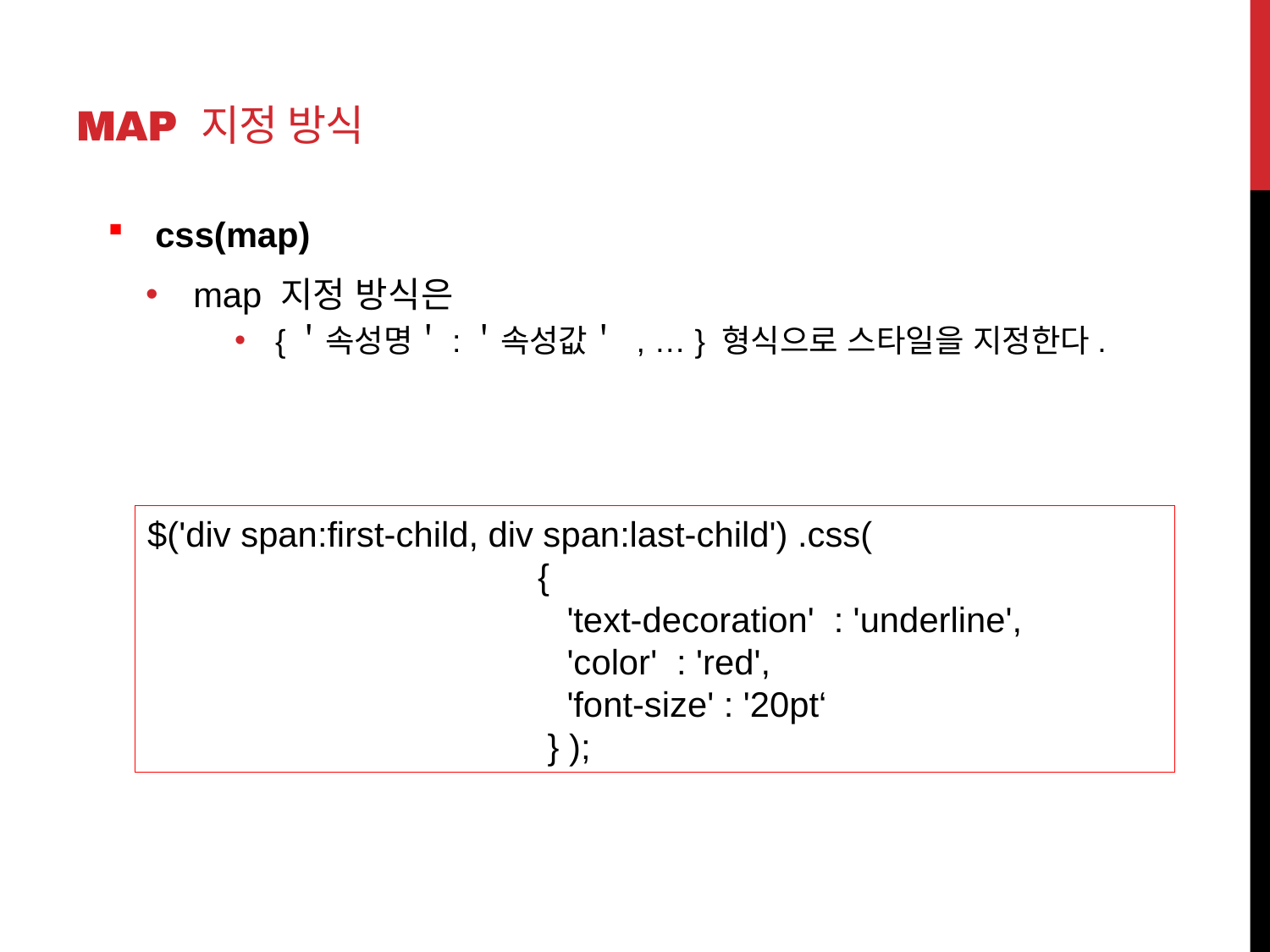

# map 지정 방식
css(map)
map 지정 방식은
 {＇속성명＇:＇속성값＇ , … } 형식으로 스타일을 지정한다.

$('div span:first-child, div span:last-child') .css(
              {
                 'text-decoration'  : 'underline',
                 'color'  : 'red',
                 'font-size' : '20pt‘
               } );